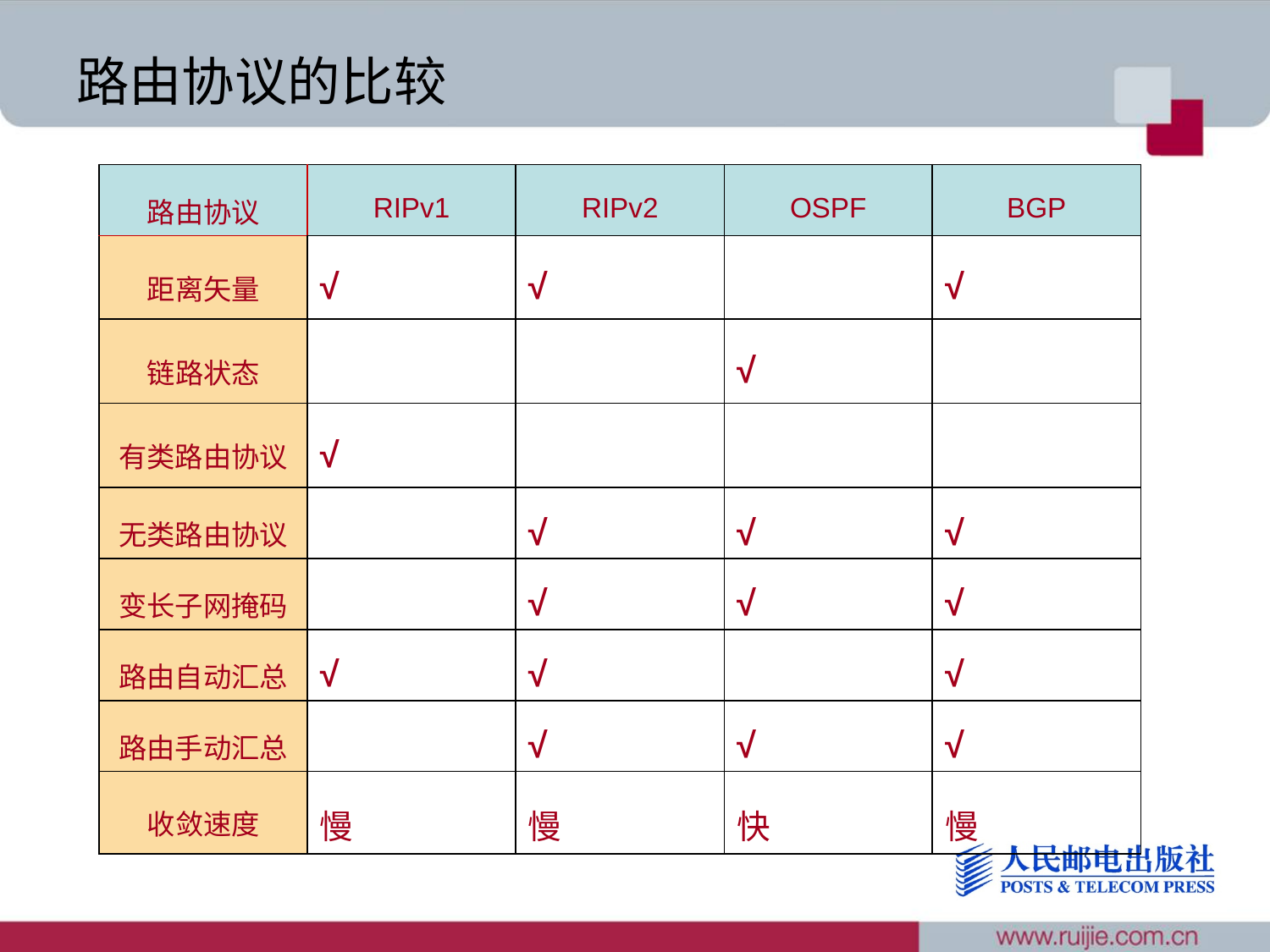

# 路由协议的比较
| 路由协议 | RIPv1 | RIPv2 | OSPF | BGP |
| --- | --- | --- | --- | --- |
| 距离矢量 | √ | √ |  | √ |
| 链路状态 |  |  | √ |  |
| 有类路由协议 | √ |  |  |  |
| 无类路由协议 |  | √ | √ | √ |
| 变长子网掩码 |  | √ | √ | √ |
| 路由自动汇总 | √ | √ |  | √ |
| 路由手动汇总 |  | √ | √ | √ |
| 收敛速度 | 慢 | 慢 | 快 | 慢 |